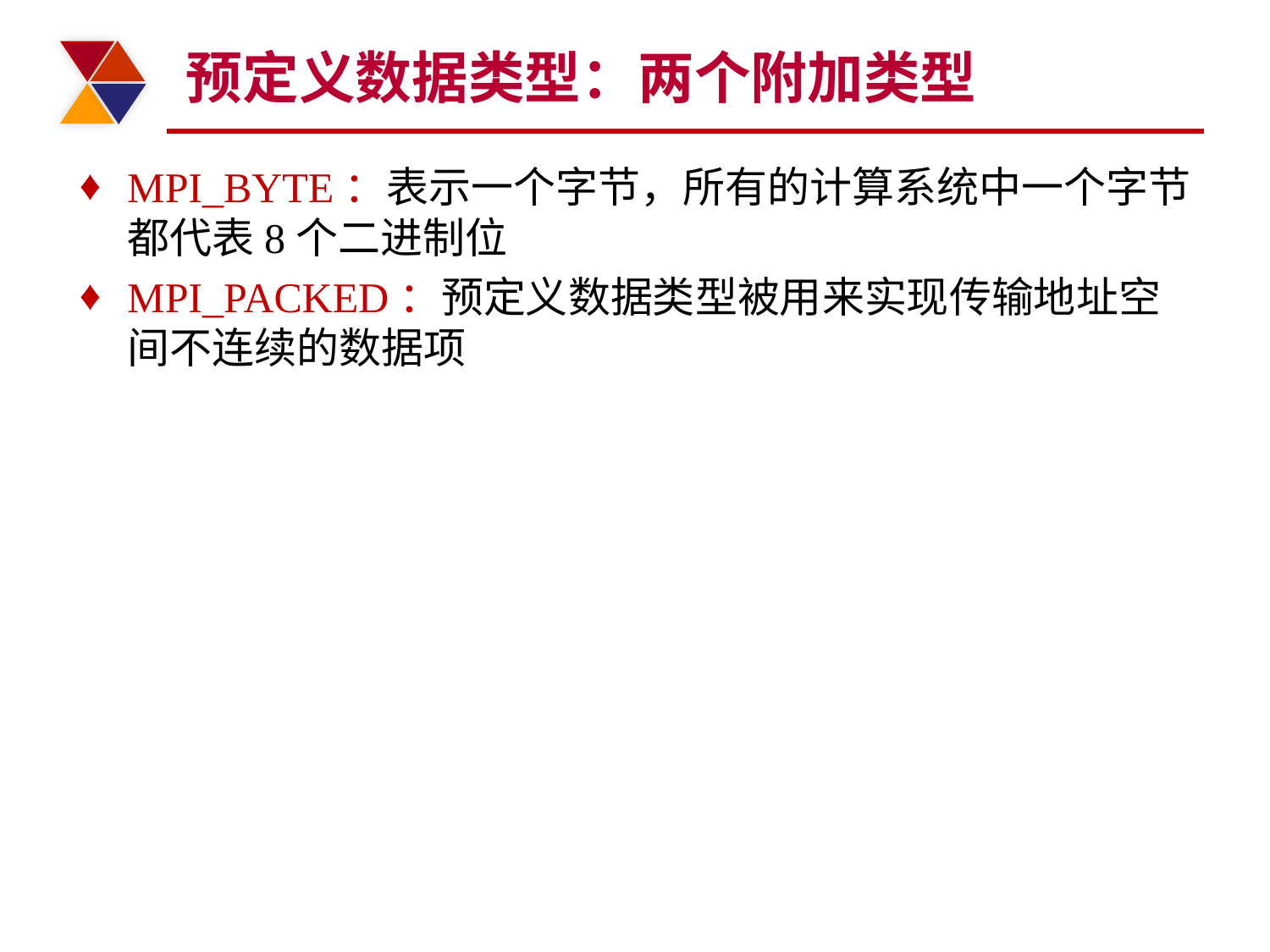

# 预定义数据类型：两个附加类型
MPI_BYTE：表示一个字节，所有的计算系统中一个字节都代表8个二进制位
MPI_PACKED：预定义数据类型被用来实现传输地址空间不连续的数据项